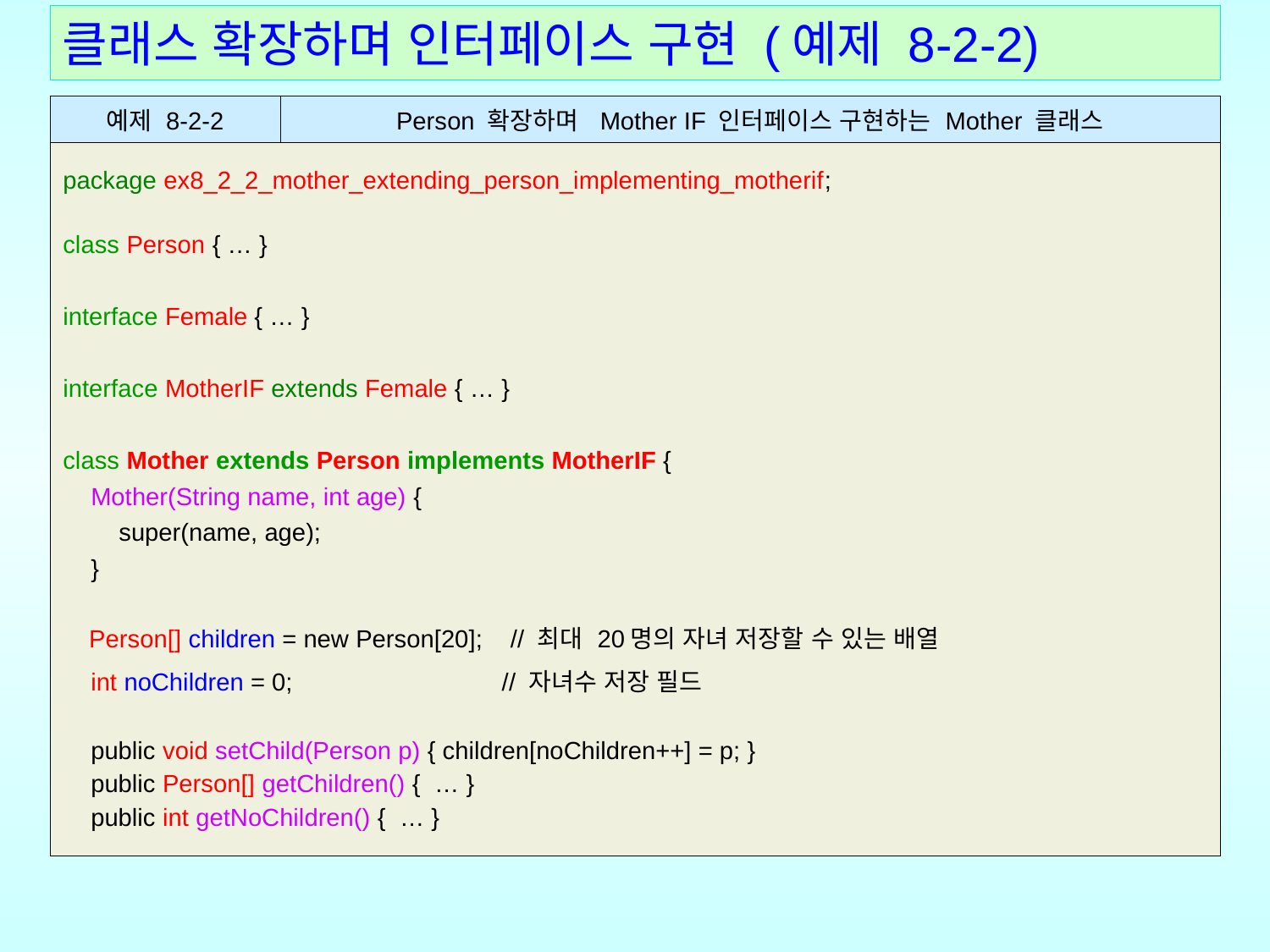

# 클래스 확장하며 인터페이스 구현 (예제 8-2-2)
| 예제 8-2-2 | Person 확장하며 Mother IF 인터페이스 구현하는 Mother 클래스 |
| --- | --- |
| package ex8\_2\_2\_mother\_extending\_person\_implementing\_motherif; class Person { … } interface Female { … } interface MotherIF extends Female { … } class Mother extends Person implements MotherIF { Mother(String name, int age) { super(name, age); } Person[] children = new Person[20]; // 최대 20명의 자녀 저장할 수 있는 배열 int noChildren = 0; // 자녀수 저장 필드 public void setChild(Person p) { children[noChildren++] = p; } public Person[] getChildren() { … } public int getNoChildren() { … } |  |